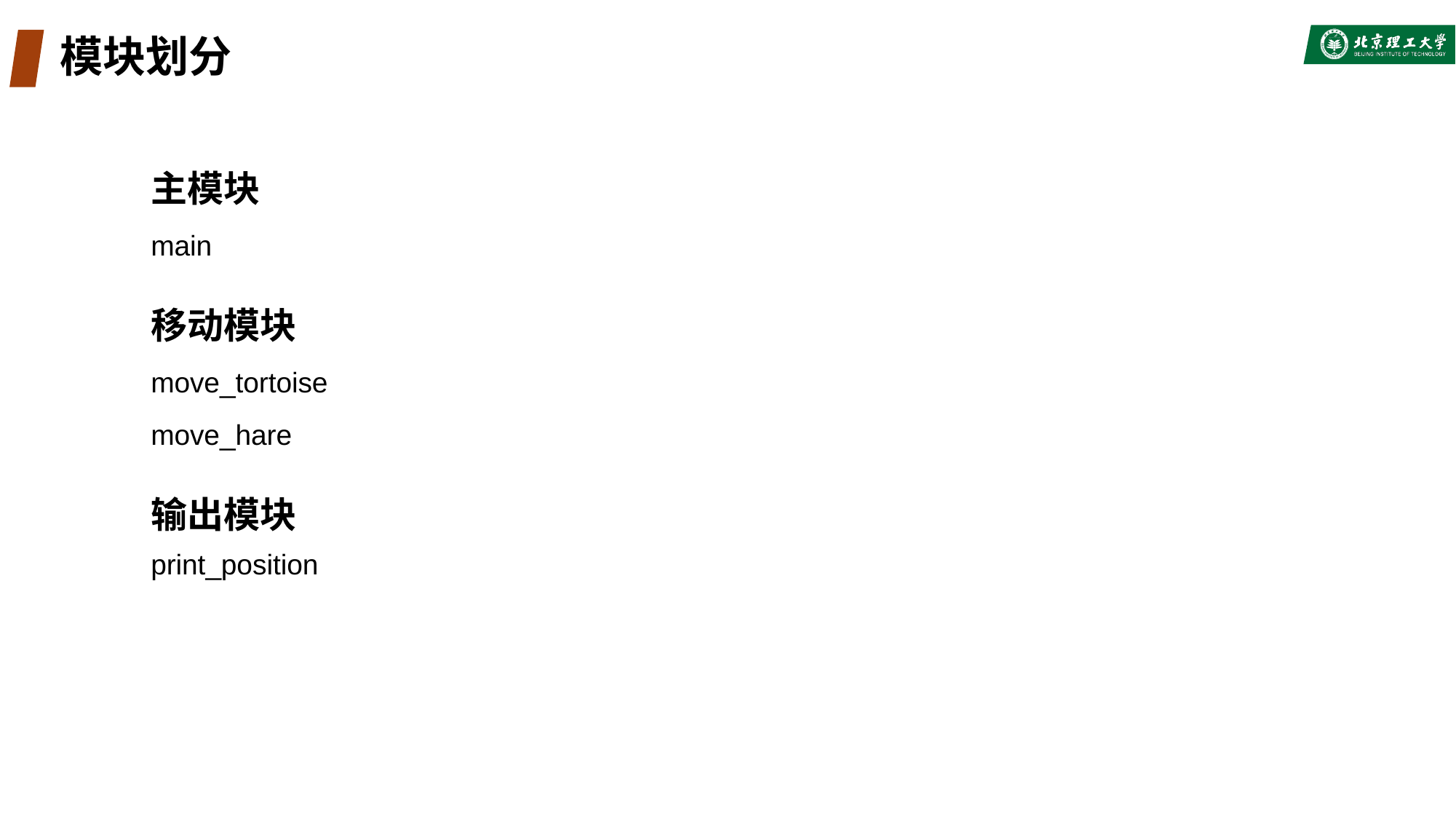

# 模块划分
主模块
main
移动模块
move_tortoise
move_hare
输出模块
print_position